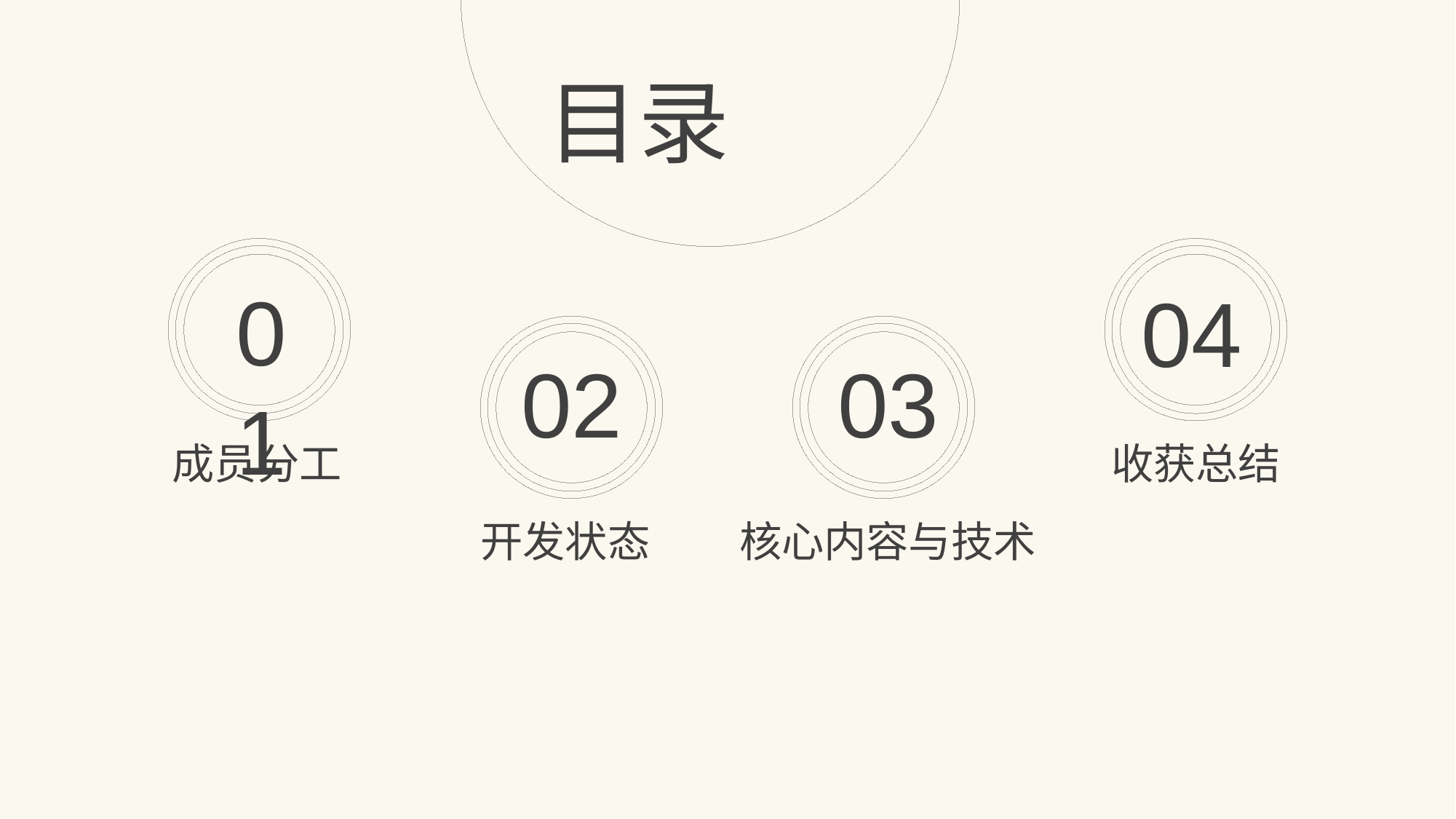

目录

01
04

02
03
成员分工
收获总结
开发状态
核心内容与技术